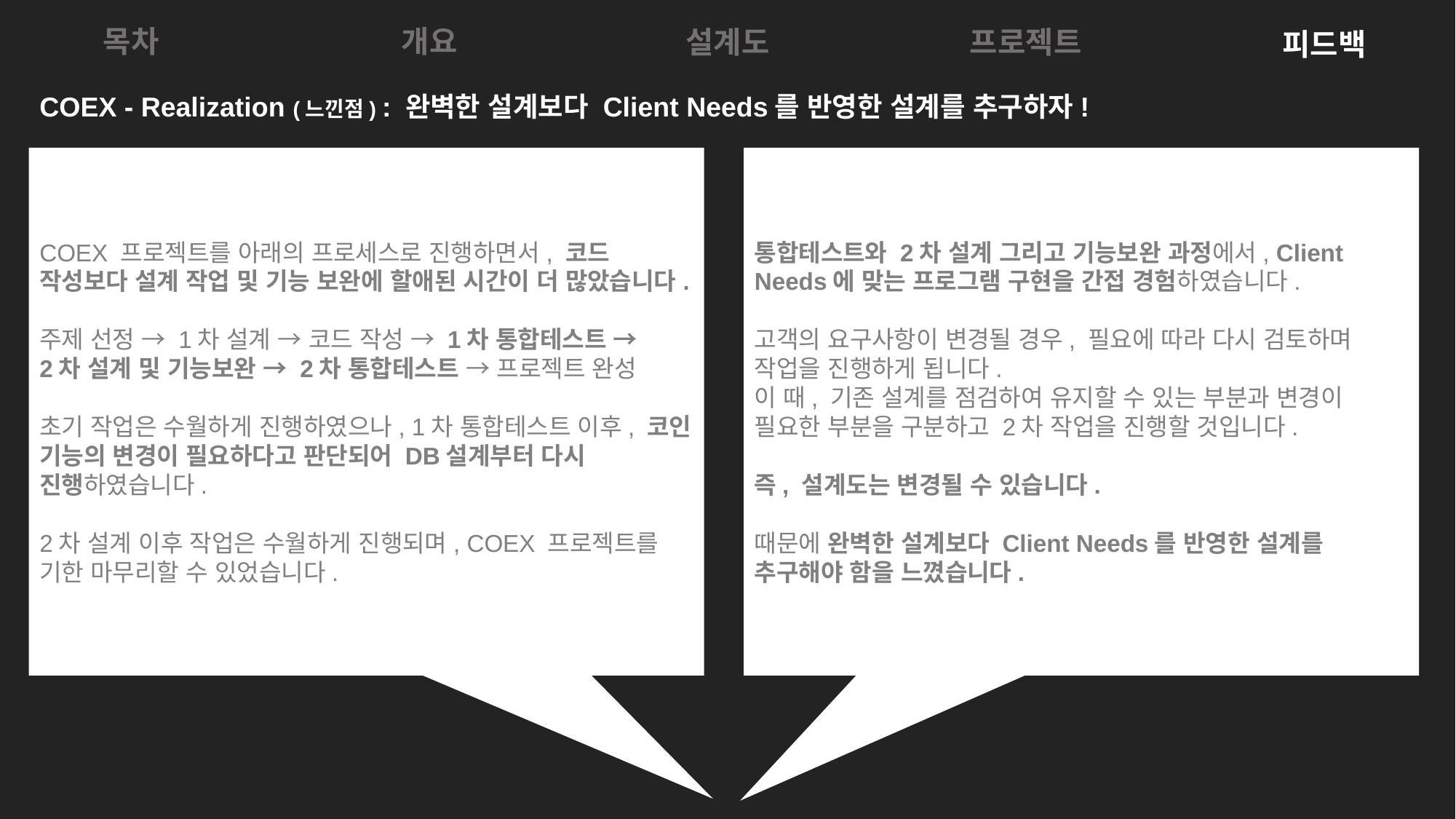

목차
개요
설계도
프로젝트
피드백
COEX - Realization (느낀점) : 완벽한 설계보다 Client Needs를 반영한 설계를 추구하자!
COEX 프로젝트를 아래의 프로세스로 진행하면서, 코드 작성보다 설계 작업 및 기능 보완에 할애된 시간이 더 많았습니다.
주제 선정 → 1차 설계 → 코드 작성 → 1차 통합테스트 →
2차 설계 및 기능보완 → 2차 통합테스트 → 프로젝트 완성
초기 작업은 수월하게 진행하였으나, 1차 통합테스트 이후, 코인 기능의 변경이 필요하다고 판단되어 DB설계부터 다시 진행하였습니다.
2차 설계 이후 작업은 수월하게 진행되며, COEX 프로젝트를 기한 마무리할 수 있었습니다.
통합테스트와 2차 설계 그리고 기능보완 과정에서, Client Needs에 맞는 프로그램 구현을 간접 경험하였습니다.
고객의 요구사항이 변경될 경우, 필요에 따라 다시 검토하며 작업을 진행하게 됩니다.
이 때, 기존 설계를 점검하여 유지할 수 있는 부분과 변경이 필요한 부분을 구분하고 2차 작업을 진행할 것입니다.
즉, 설계도는 변경될 수 있습니다.
때문에 완벽한 설계보다 Client Needs를 반영한 설계를 추구해야 함을 느꼈습니다.